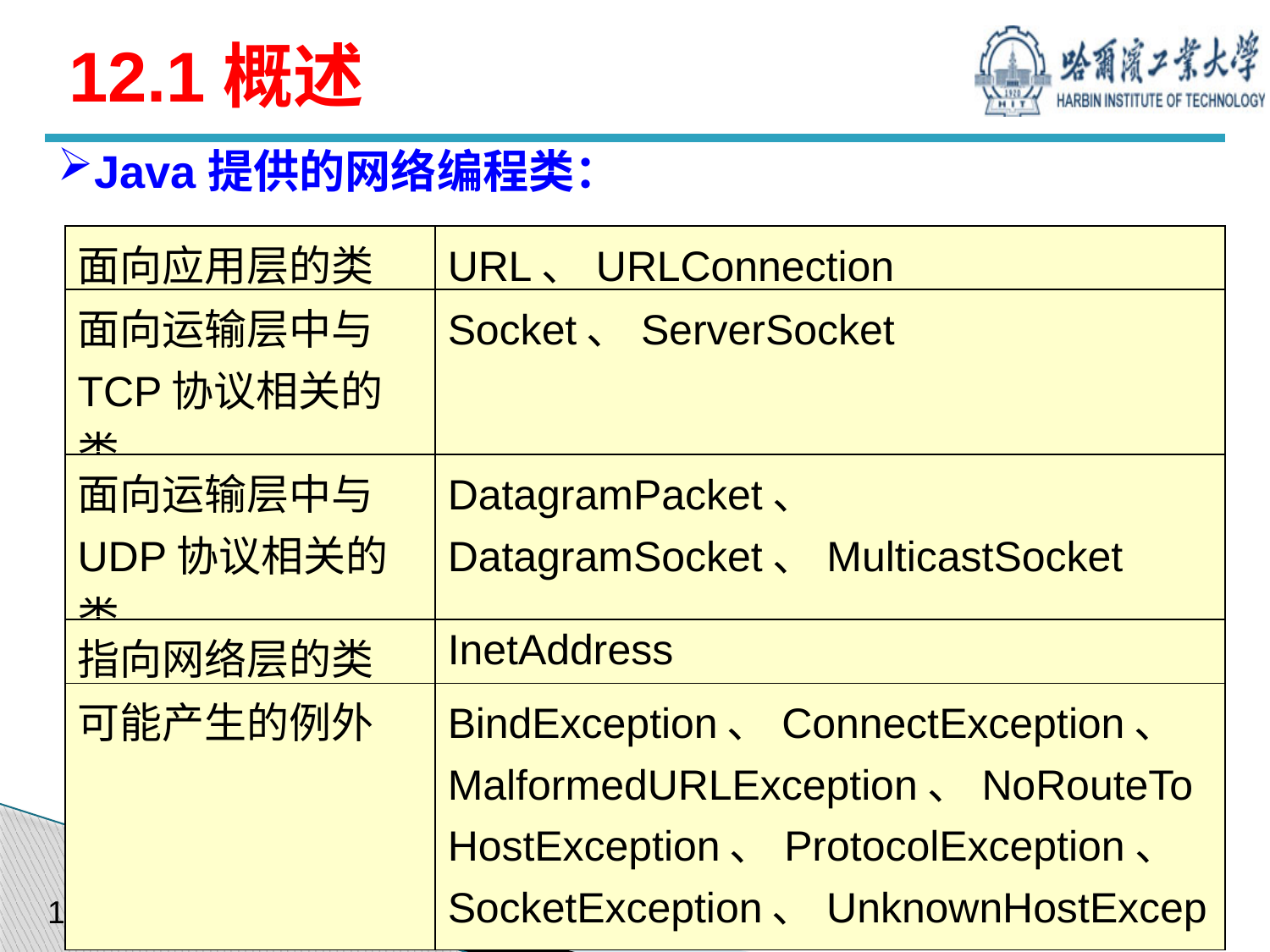

# 12.1概述
Java提供的网络编程类：
| 面向应用层的类 | URL、URLConnection |
| --- | --- |
| 面向运输层中与TCP协议相关的类 | Socket、ServerSocket |
| 面向运输层中与UDP协议相关的类 | DatagramPacket、 DatagramSocket、MulticastSocket |
| 指向网络层的类 | InetAddress |
| 可能产生的例外 | BindException、ConnectException、MalformedURLException、NoRouteToHostException、ProtocolException、SocketException、UnknownHostException、UnknownServiceException、 |